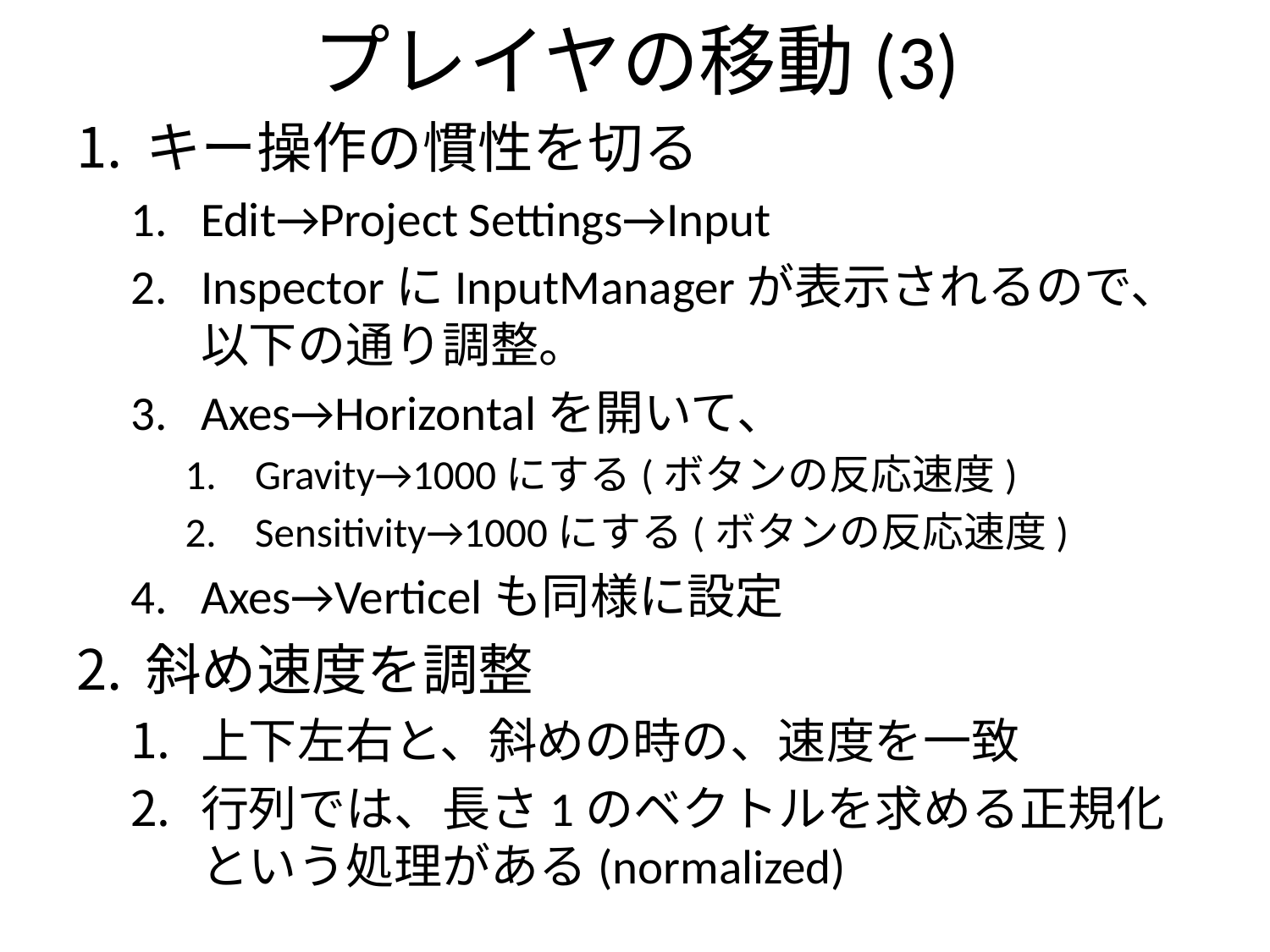

# プレイヤの移動(3)
キー操作の慣性を切る
Edit→Project Settings→Input
InspectorにInputManagerが表示されるので、以下の通り調整。
Axes→Horizontalを開いて、
Gravity→1000にする(ボタンの反応速度)
Sensitivity→1000にする(ボタンの反応速度)
Axes→Verticelも同様に設定
斜め速度を調整
上下左右と、斜めの時の、速度を一致
行列では、長さ1のベクトルを求める正規化という処理がある(normalized)